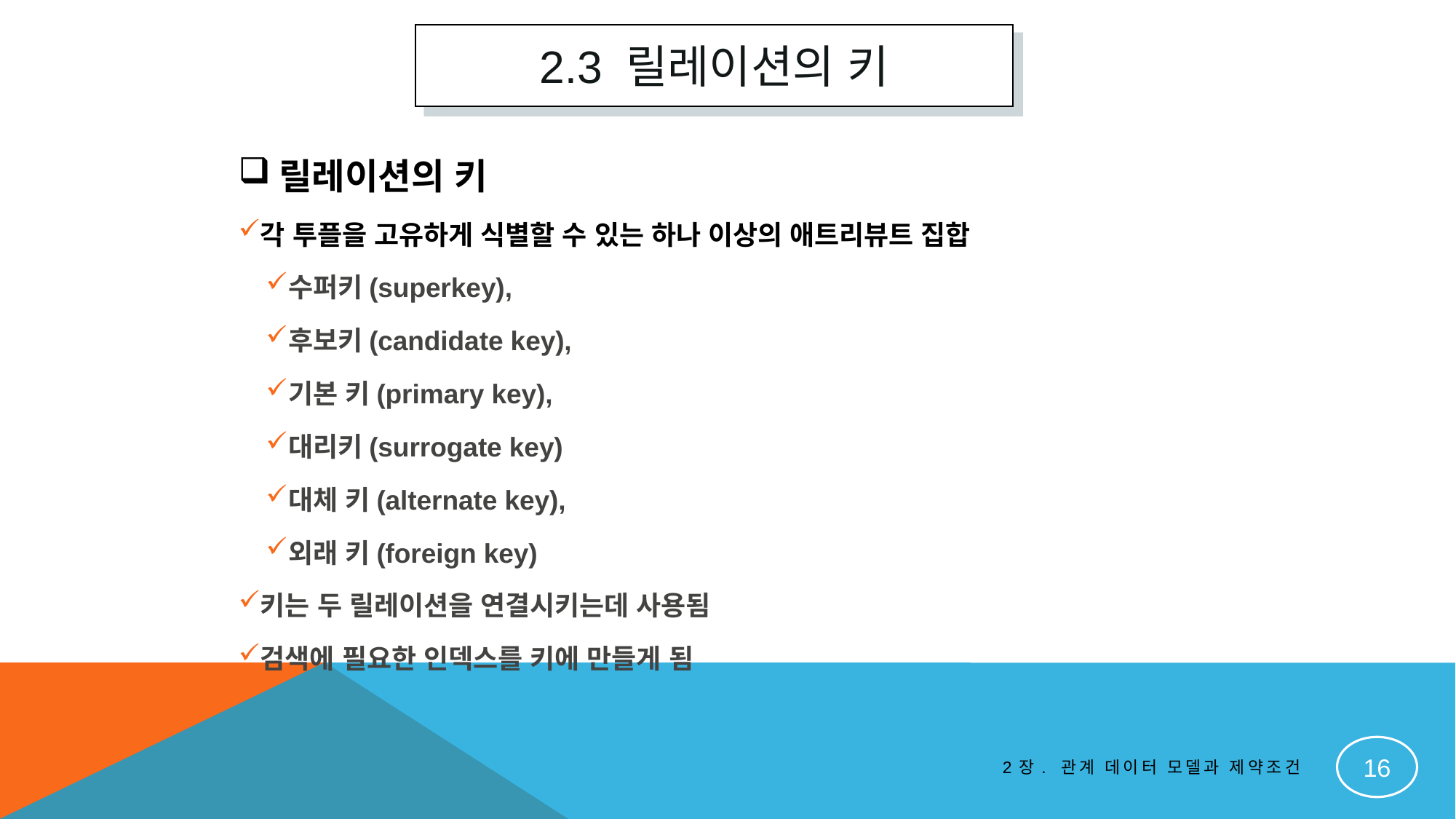

2.3 릴레이션의 키
릴레이션의 키
각 투플을 고유하게 식별할 수 있는 하나 이상의 애트리뷰트 집합
수퍼키(superkey),
후보키(candidate key),
기본 키(primary key),
대리키(surrogate key)
대체 키(alternate key),
외래 키(foreign key)
키는 두 릴레이션을 연결시키는데 사용됨
검색에 필요한 인덱스를 키에 만들게 됨
16
2장. 관계 데이터 모델과 제약조건